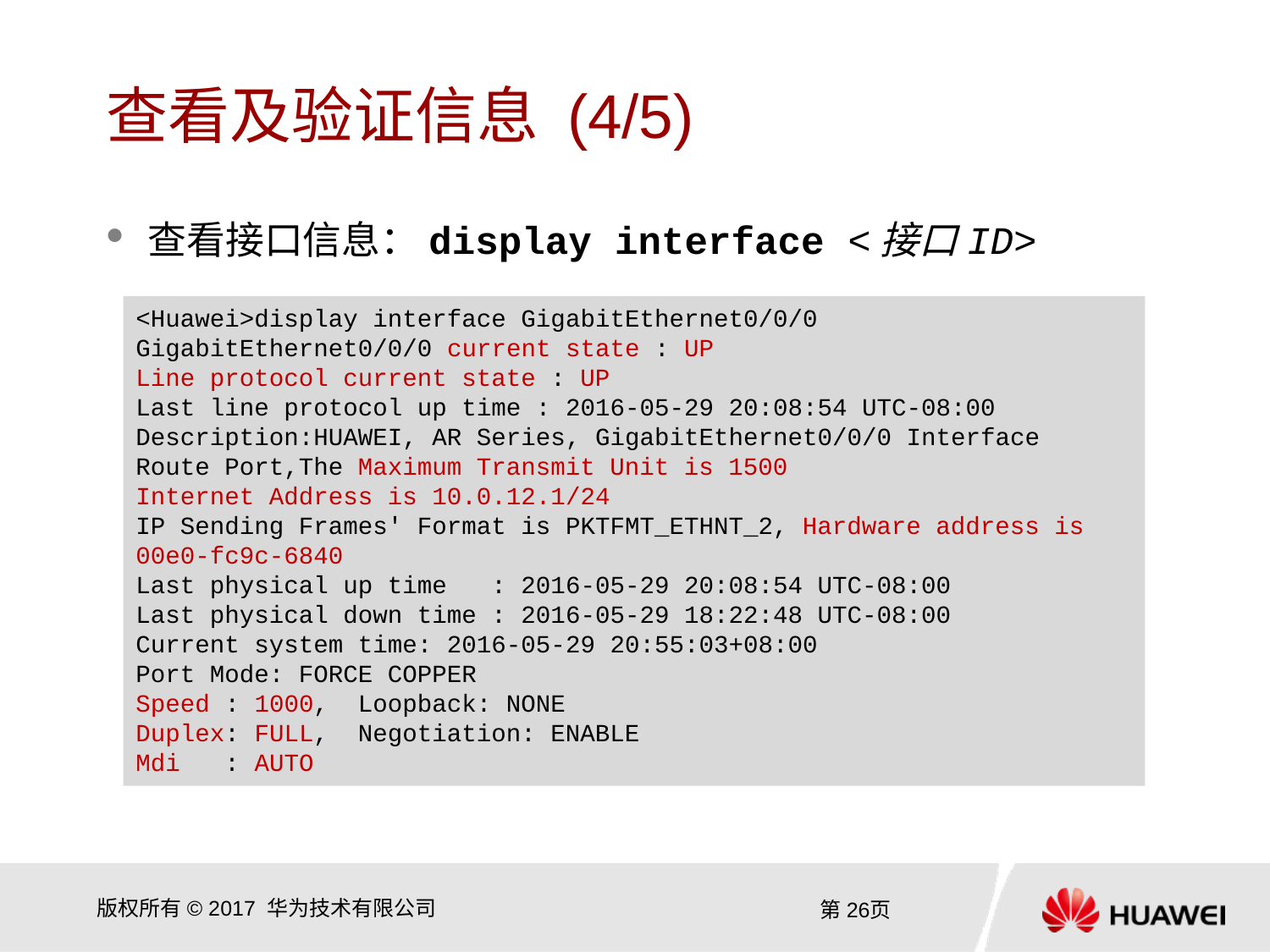

# 查看及验证信息 (4/5)
查看接口信息：display interface <接口ID>

<Huawei>display interface GigabitEthernet0/0/0
GigabitEthernet0/0/0 current state : UP
Line protocol current state : UP
Last line protocol up time : 2016-05-29 20:08:54 UTC-08:00
Description:HUAWEI, AR Series, GigabitEthernet0/0/0 Interface
Route Port,The Maximum Transmit Unit is 1500
Internet Address is 10.0.12.1/24
IP Sending Frames' Format is PKTFMT_ETHNT_2, Hardware address is 00e0-fc9c-6840
Last physical up time   : 2016-05-29 20:08:54 UTC-08:00
Last physical down time : 2016-05-29 18:22:48 UTC-08:00
Current system time: 2016-05-29 20:55:03+08:00
Port Mode: FORCE COPPER
Speed : 1000,  Loopback: NONE
Duplex: FULL,  Negotiation: ENABLE
Mdi   : AUTO